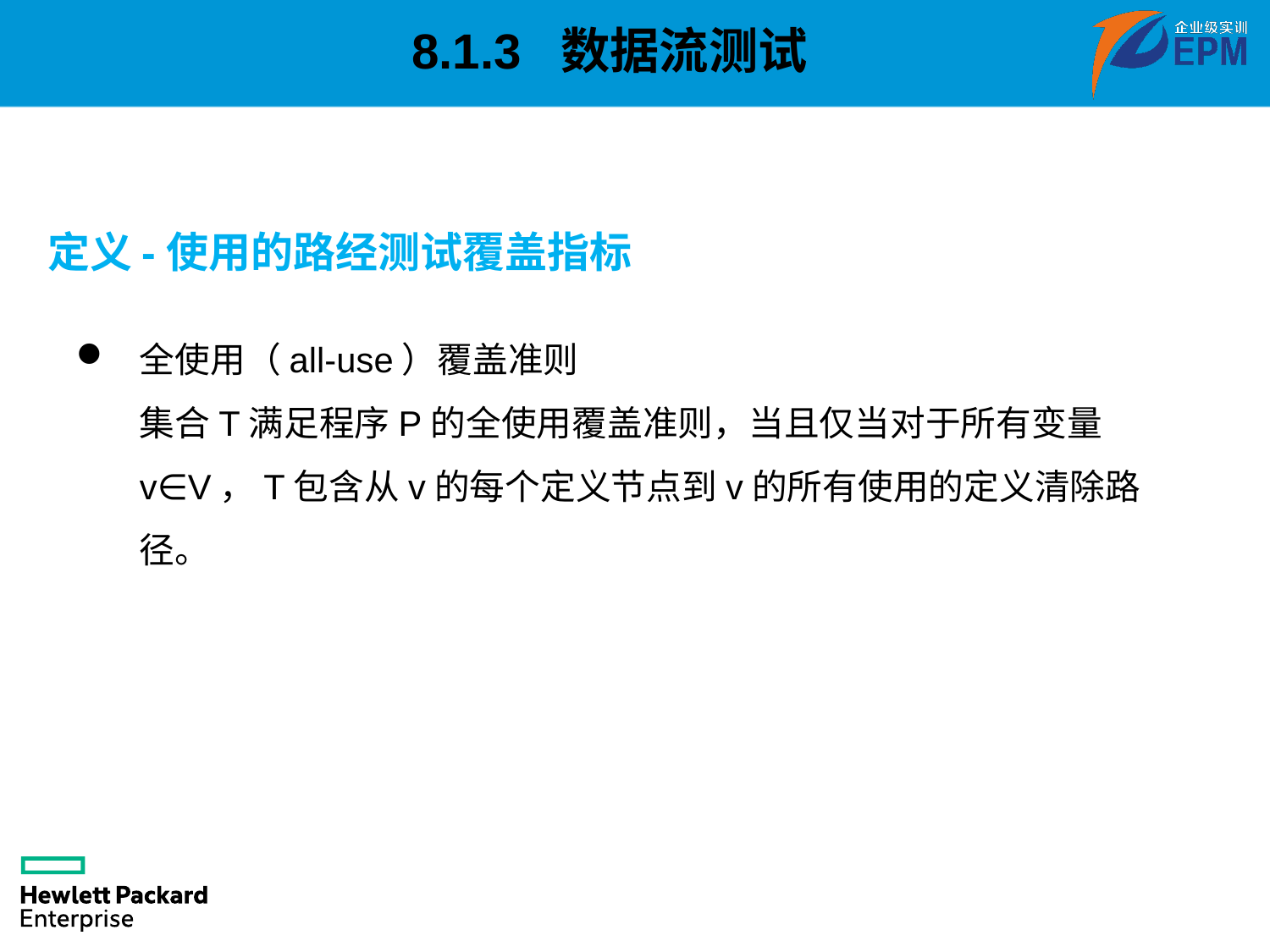

8.1.3  数据流测试
定义-使用的路经测试覆盖指标
全使用（all-use）覆盖准则
集合T满足程序P的全使用覆盖准则，当且仅当对于所有变量v∈V，T包含从v的每个定义节点到v的所有使用的定义清除路径。